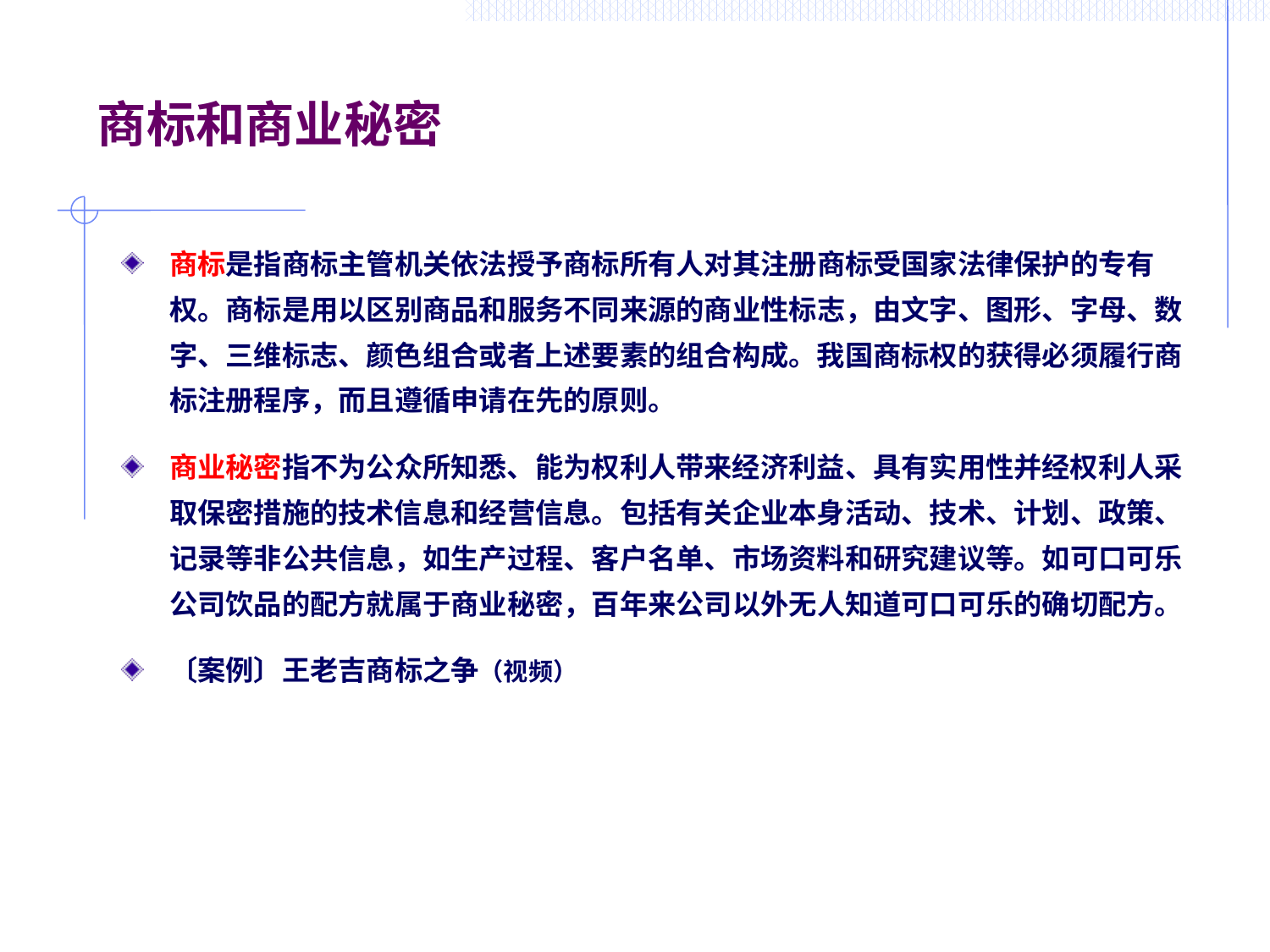

# 商标和商业秘密
商标是指商标主管机关依法授予商标所有人对其注册商标受国家法律保护的专有权。商标是用以区别商品和服务不同来源的商业性标志，由文字、图形、字母、数字、三维标志、颜色组合或者上述要素的组合构成。我国商标权的获得必须履行商标注册程序，而且遵循申请在先的原则。
商业秘密指不为公众所知悉、能为权利人带来经济利益、具有实用性并经权利人采取保密措施的技术信息和经营信息。包括有关企业本身活动、技术、计划、政策、记录等非公共信息，如生产过程、客户名单、市场资料和研究建议等。如可口可乐公司饮品的配方就属于商业秘密，百年来公司以外无人知道可口可乐的确切配方。
〔案例〕王老吉商标之争（视频）